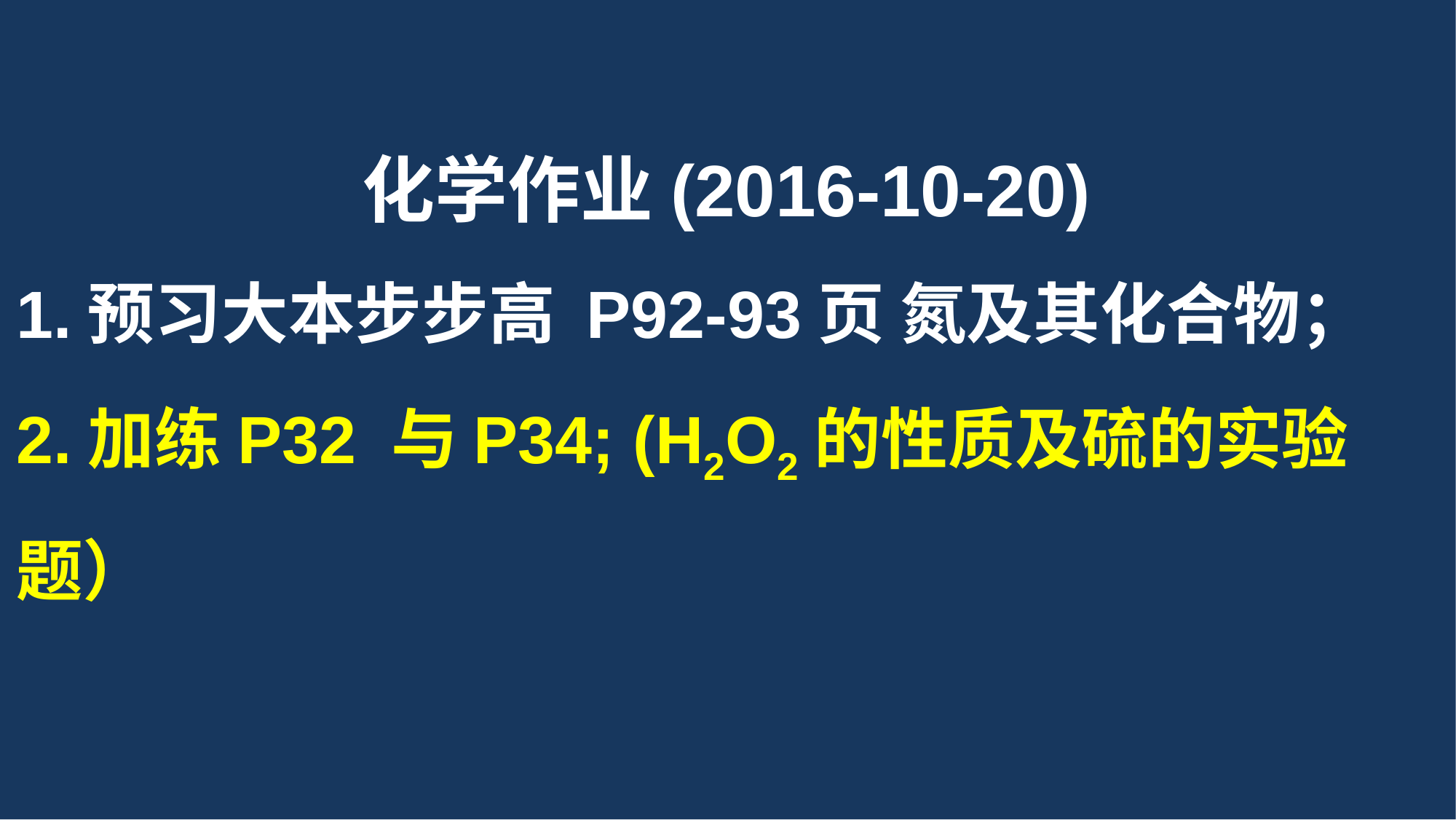

化学作业(2016-10-20)
1.预习大本步步高 P92-93页 氮及其化合物；
2.加练P32 与P34; (H2O2的性质及硫的实验题）